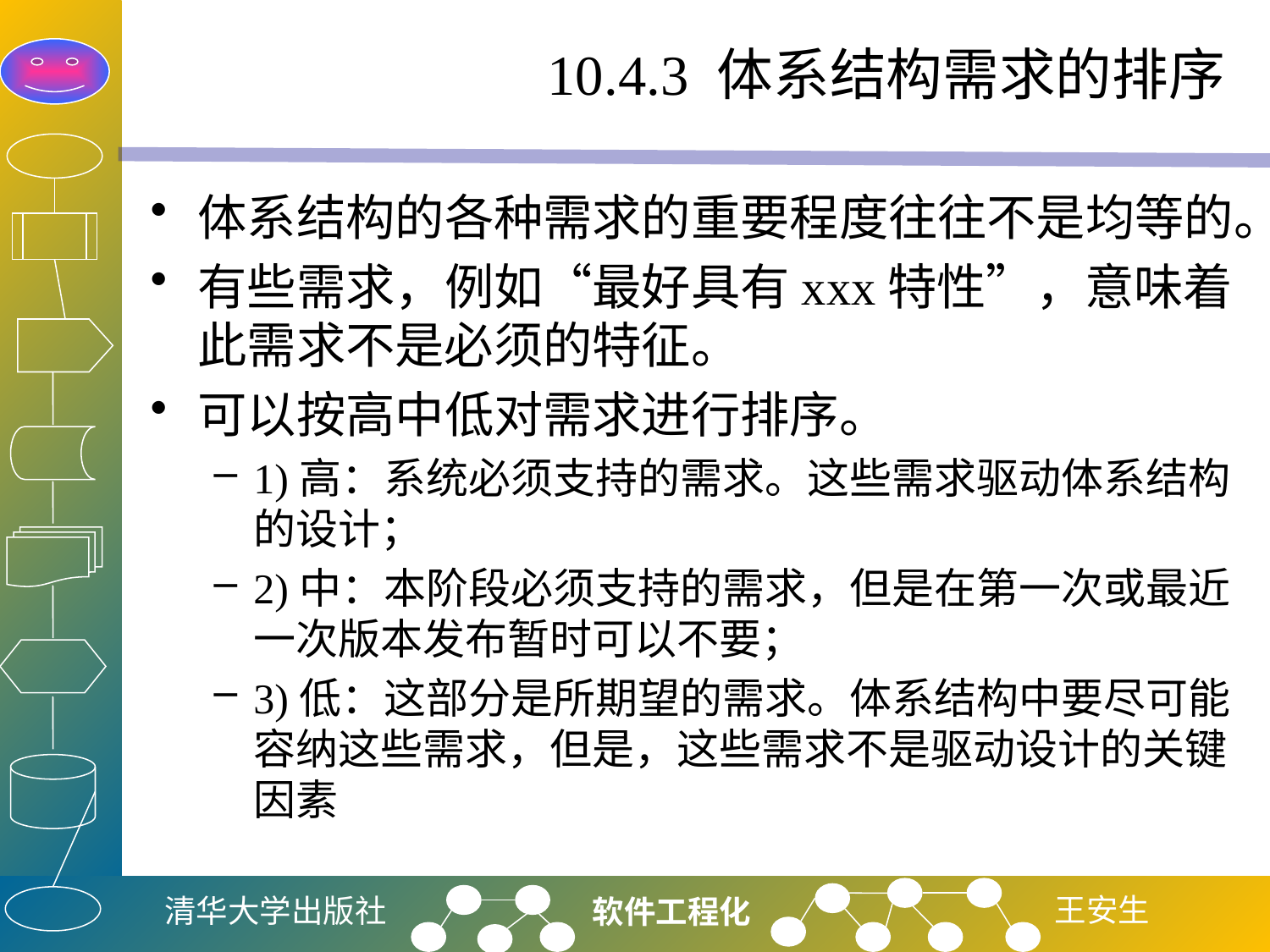

# 10.4.3 体系结构需求的排序
体系结构的各种需求的重要程度往往不是均等的。
有些需求，例如“最好具有xxx特性”，意味着此需求不是必须的特征。
可以按高中低对需求进行排序。
1)高：系统必须支持的需求。这些需求驱动体系结构的设计；
2)中：本阶段必须支持的需求，但是在第一次或最近一次版本发布暂时可以不要；
3)低：这部分是所期望的需求。体系结构中要尽可能容纳这些需求，但是，这些需求不是驱动设计的关键因素